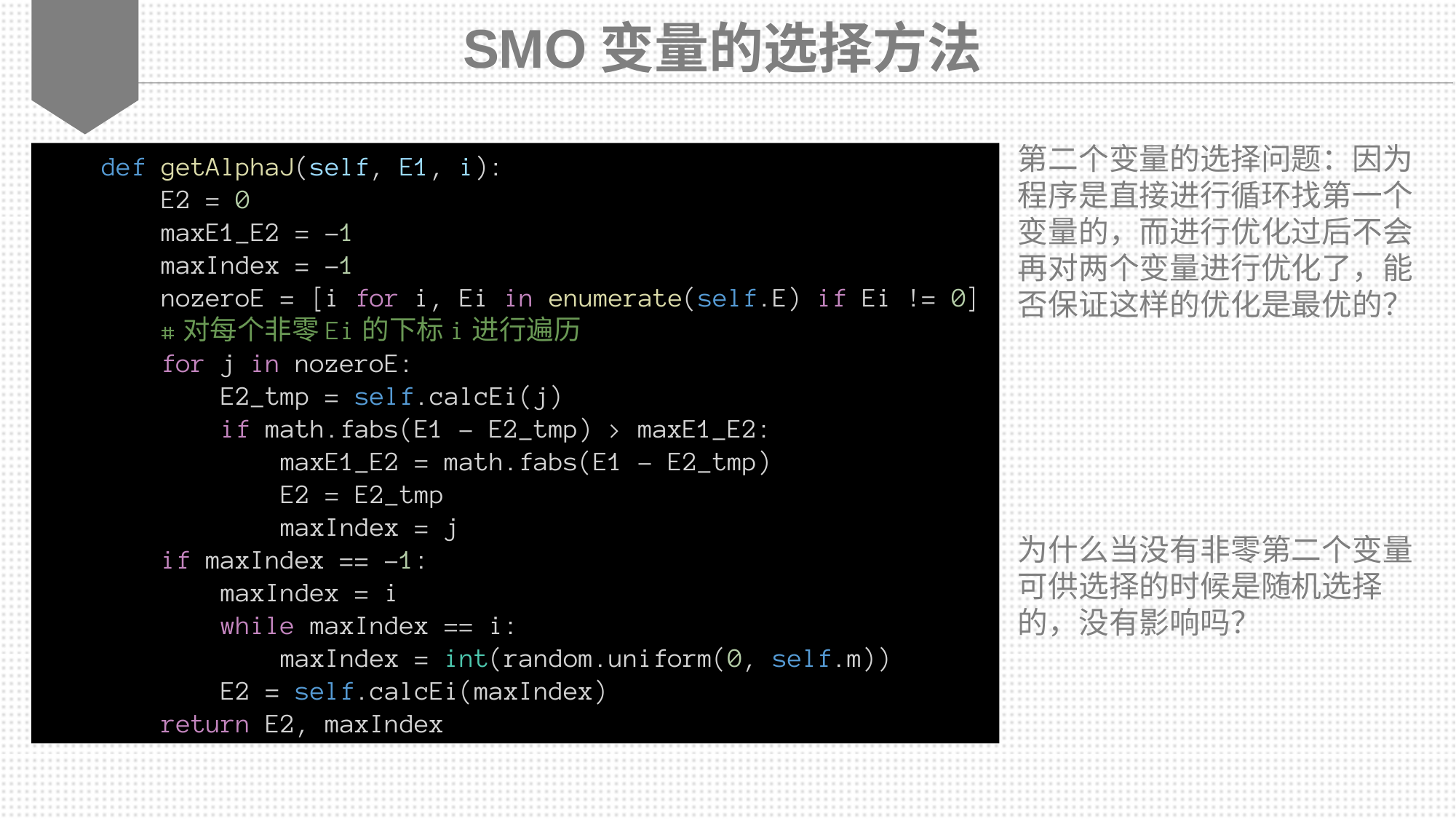

SMO变量的选择方法

第二个变量的选择问题：因为程序是直接进行循环找第一个变量的，而进行优化过后不会再对两个变量进行优化了，能否保证这样的优化是最优的？
    def getAlphaJ(self, E1, i):
        E2 = 0
        maxE1_E2 = -1
        maxIndex = -1
        nozeroE = [i for i, Ei in enumerate(self.E) if Ei != 0]
        #对每个非零Ei的下标i进行遍历
        for j in nozeroE:
            E2_tmp = self.calcEi(j)
            if math.fabs(E1 - E2_tmp) > maxE1_E2:
                maxE1_E2 = math.fabs(E1 - E2_tmp)
                E2 = E2_tmp
                maxIndex = j
        if maxIndex == -1:
            maxIndex = i
            while maxIndex == i:
                maxIndex = int(random.uniform(0, self.m))
            E2 = self.calcEi(maxIndex)
        return E2, maxIndex
为什么当没有非零第二个变量可供选择的时候是随机选择的，没有影响吗？